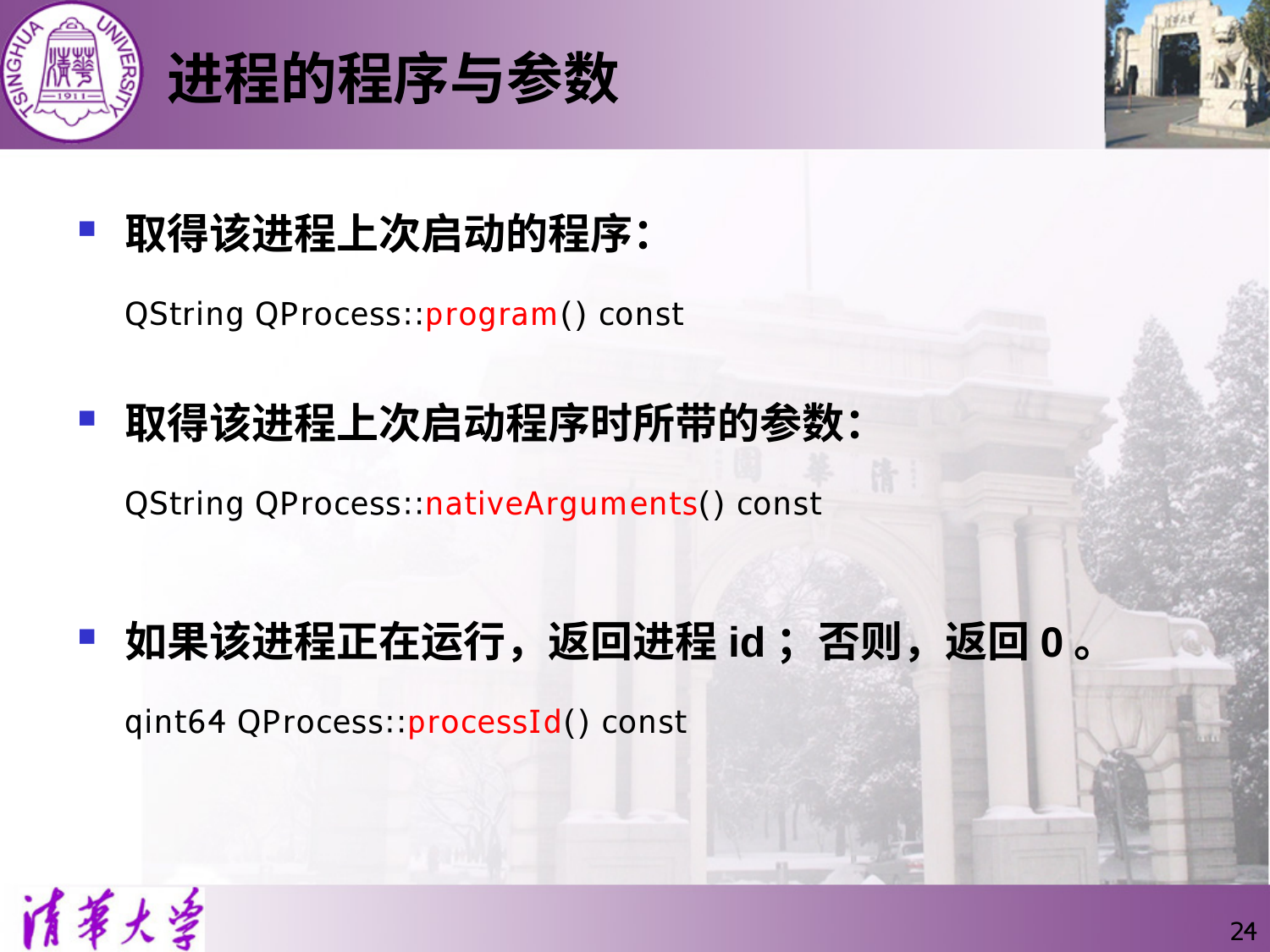

# 进程的程序与参数
取得该进程上次启动的程序：

	QString QProcess::program() const

取得该进程上次启动程序时所带的参数：

	QString QProcess::nativeArguments() const

如果该进程正在运行，返回进程id；否则，返回0。

	qint64 QProcess::processId() const

24